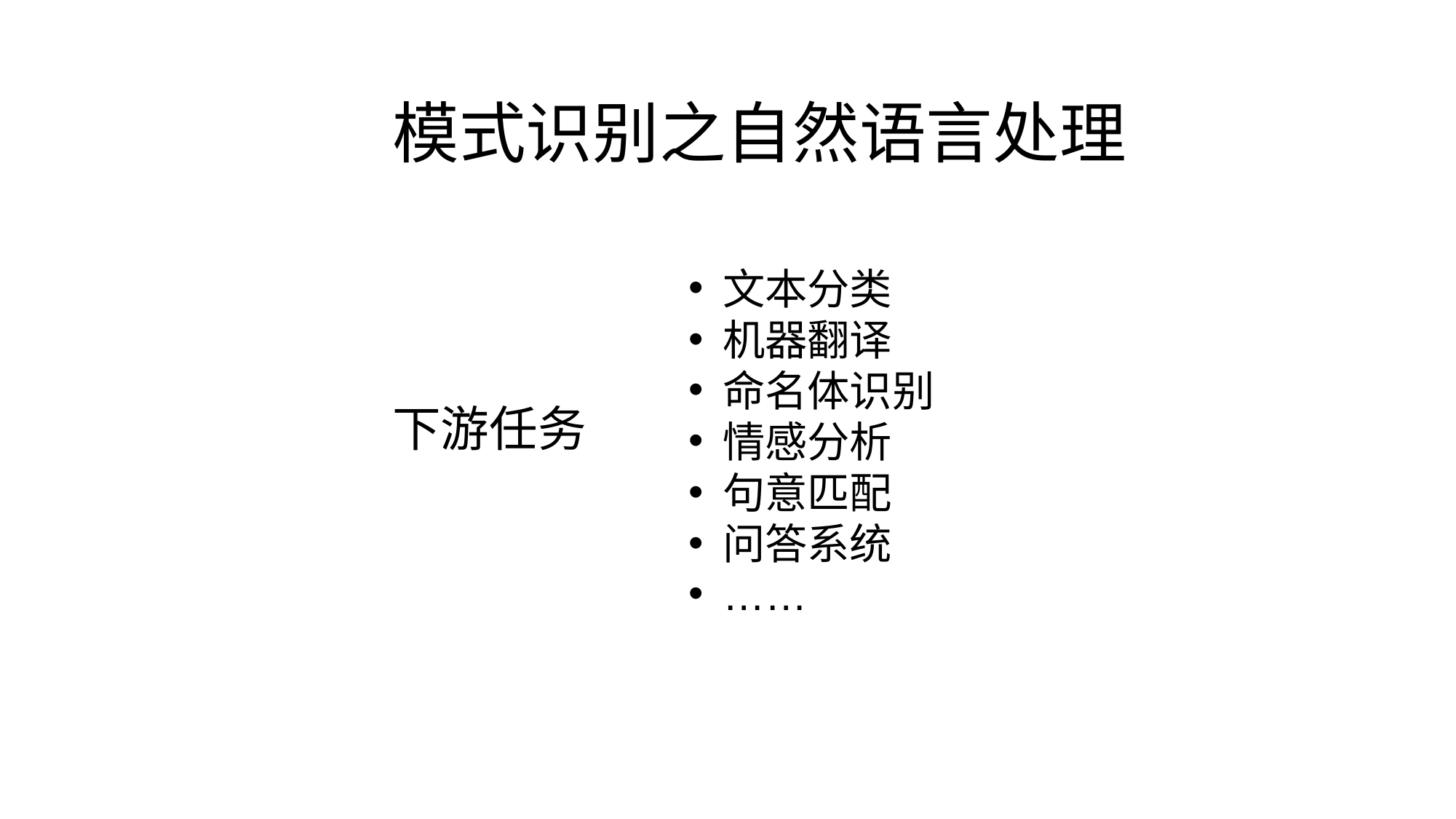

# 模式识别之自然语言处理
文本分类
机器翻译
命名体识别
情感分析
句意匹配
问答系统
……
下游任务